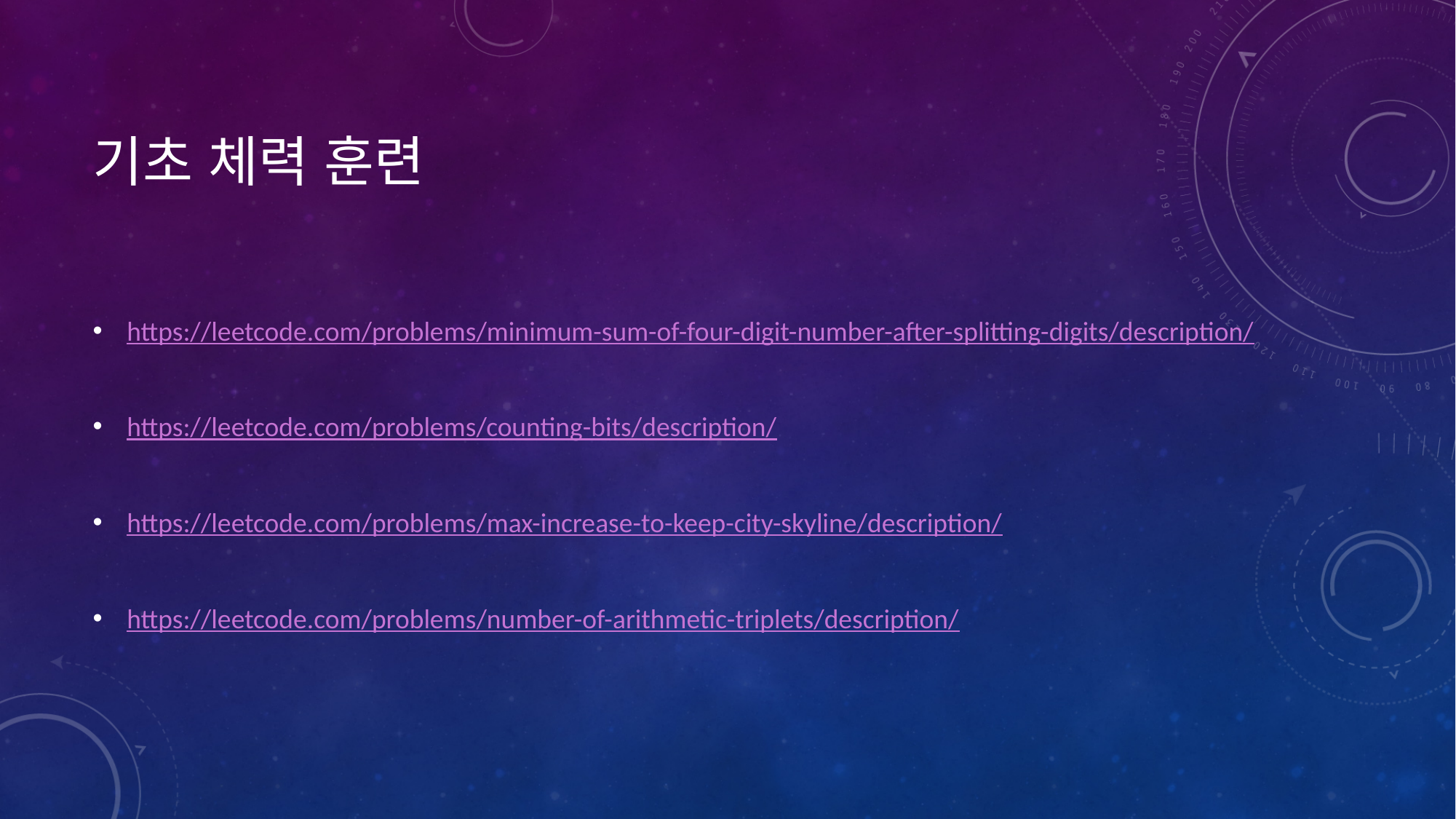

# 기초 체력 훈련

https://leetcode.com/problems/minimum-sum-of-four-digit-number-after-splitting-digits/description/

https://leetcode.com/problems/counting-bits/description/

https://leetcode.com/problems/max-increase-to-keep-city-skyline/description/

https://leetcode.com/problems/number-of-arithmetic-triplets/description/